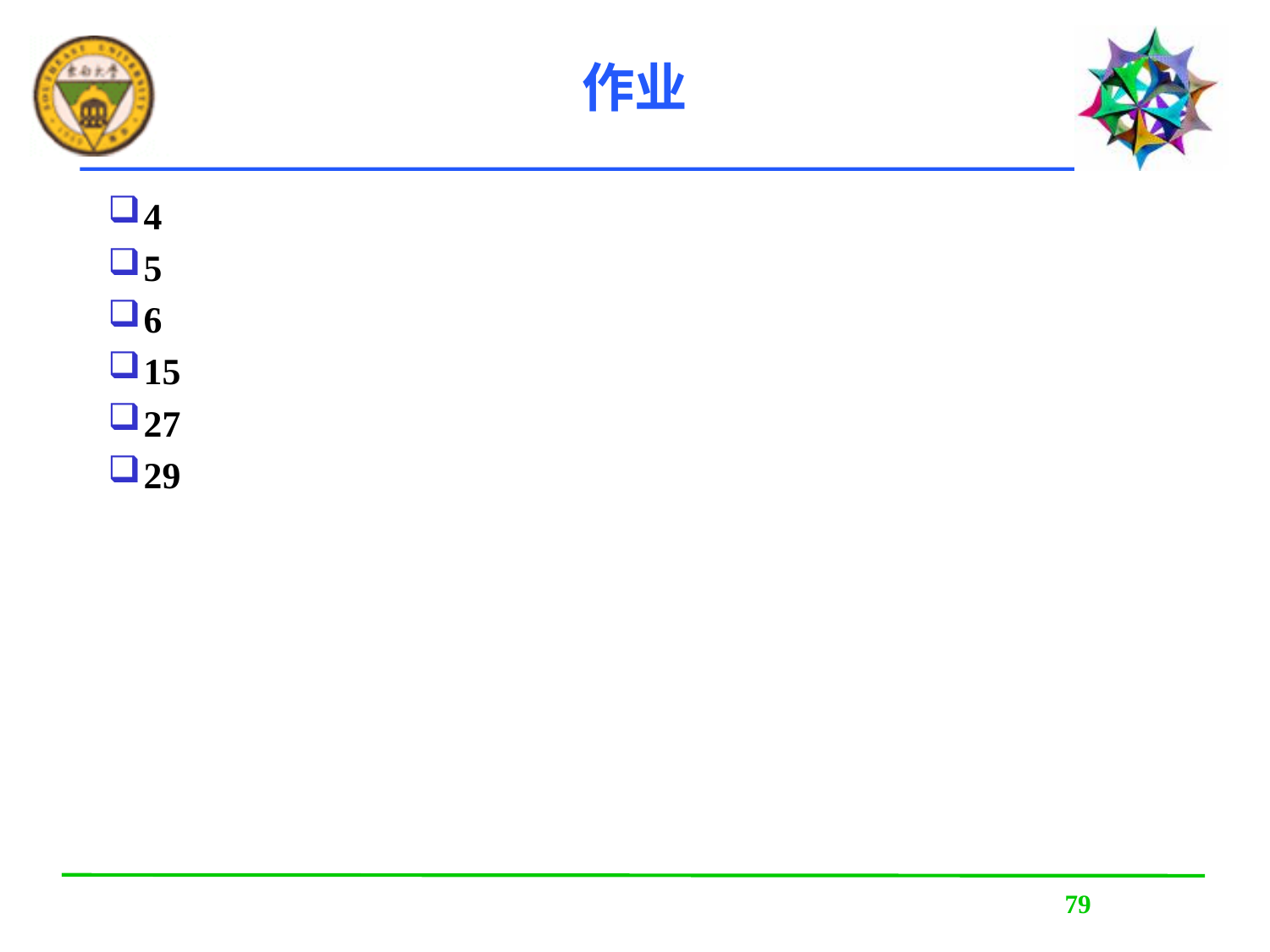

# 作业
4
5
6
15
27
29